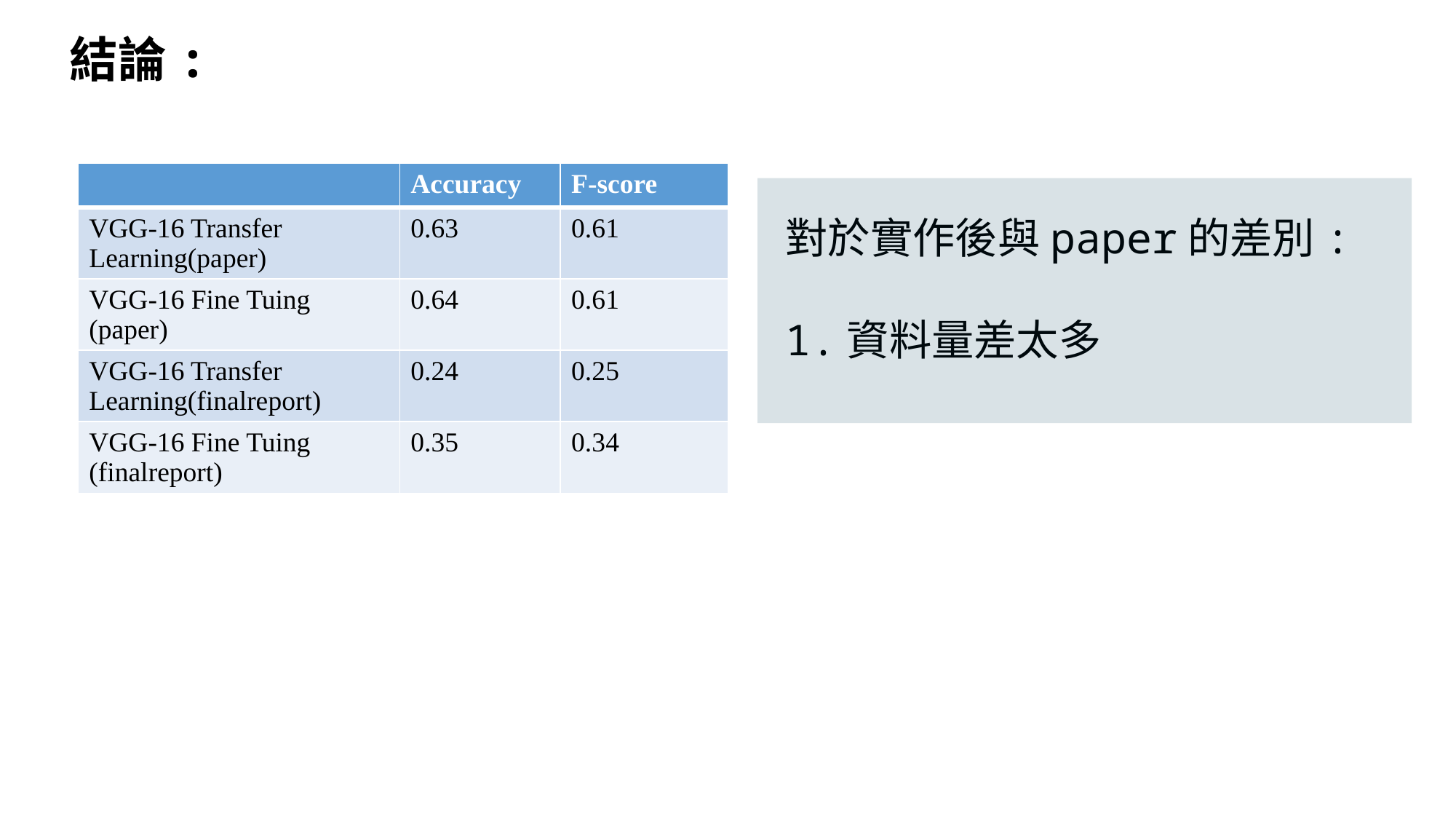

結論:
|  | Accuracy | F-score |
| --- | --- | --- |
| VGG-16 Transfer Learning(paper) | 0.63 | 0.61 |
| VGG-16 Fine Tuing (paper) | 0.64 | 0.61 |
| VGG-16 Transfer Learning(finalreport) | 0.24 | 0.25 |
| VGG-16 Fine Tuing (finalreport) | 0.35 | 0.34 |

對於實作後與paper的差別:

1.資料量差太多